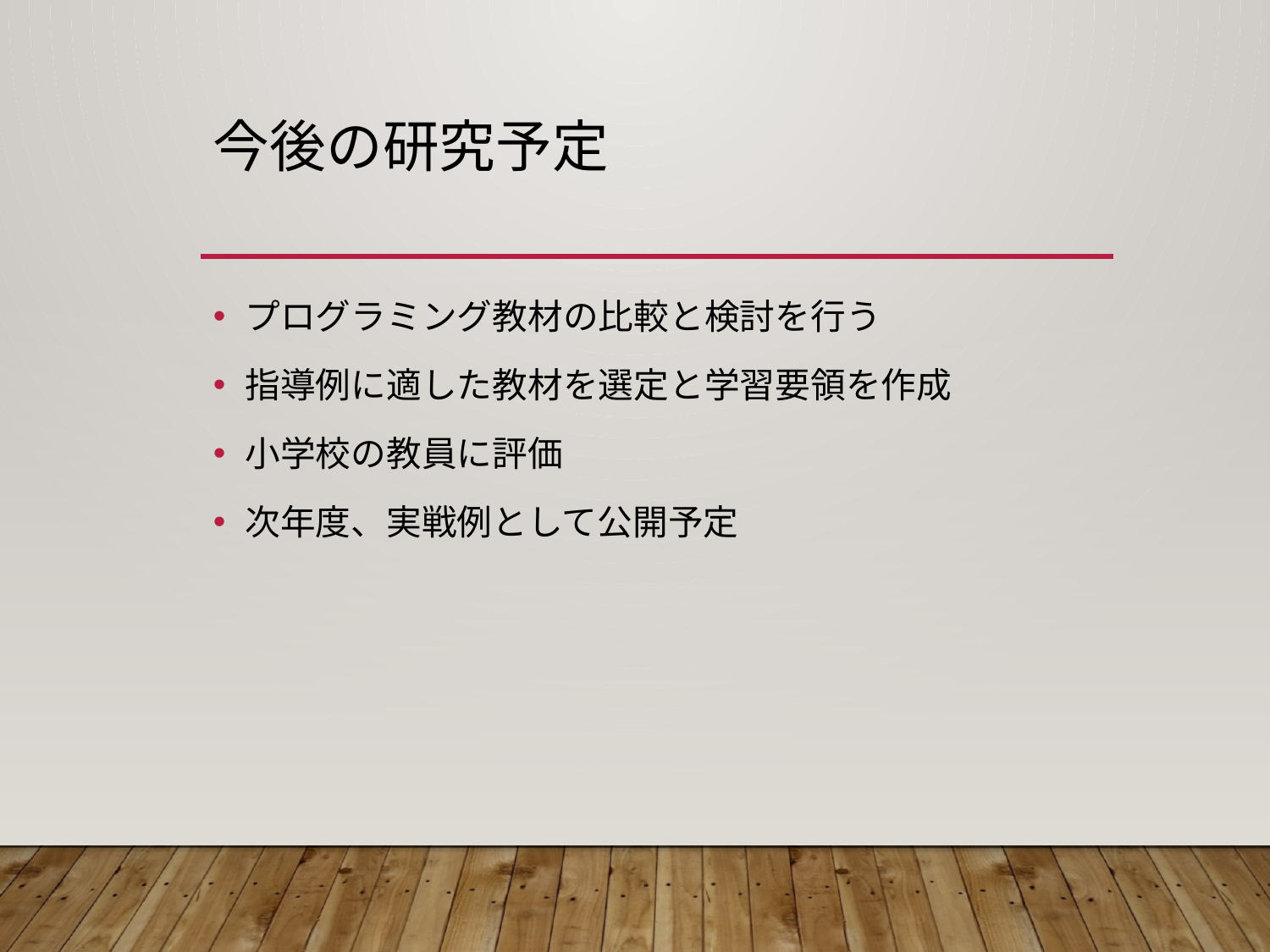

# 今後の研究予定
プログラミング教材の比較と検討を行う
指導例に適した教材を選定と学習要領を作成
小学校の教員に評価
次年度、実戦例として公開予定